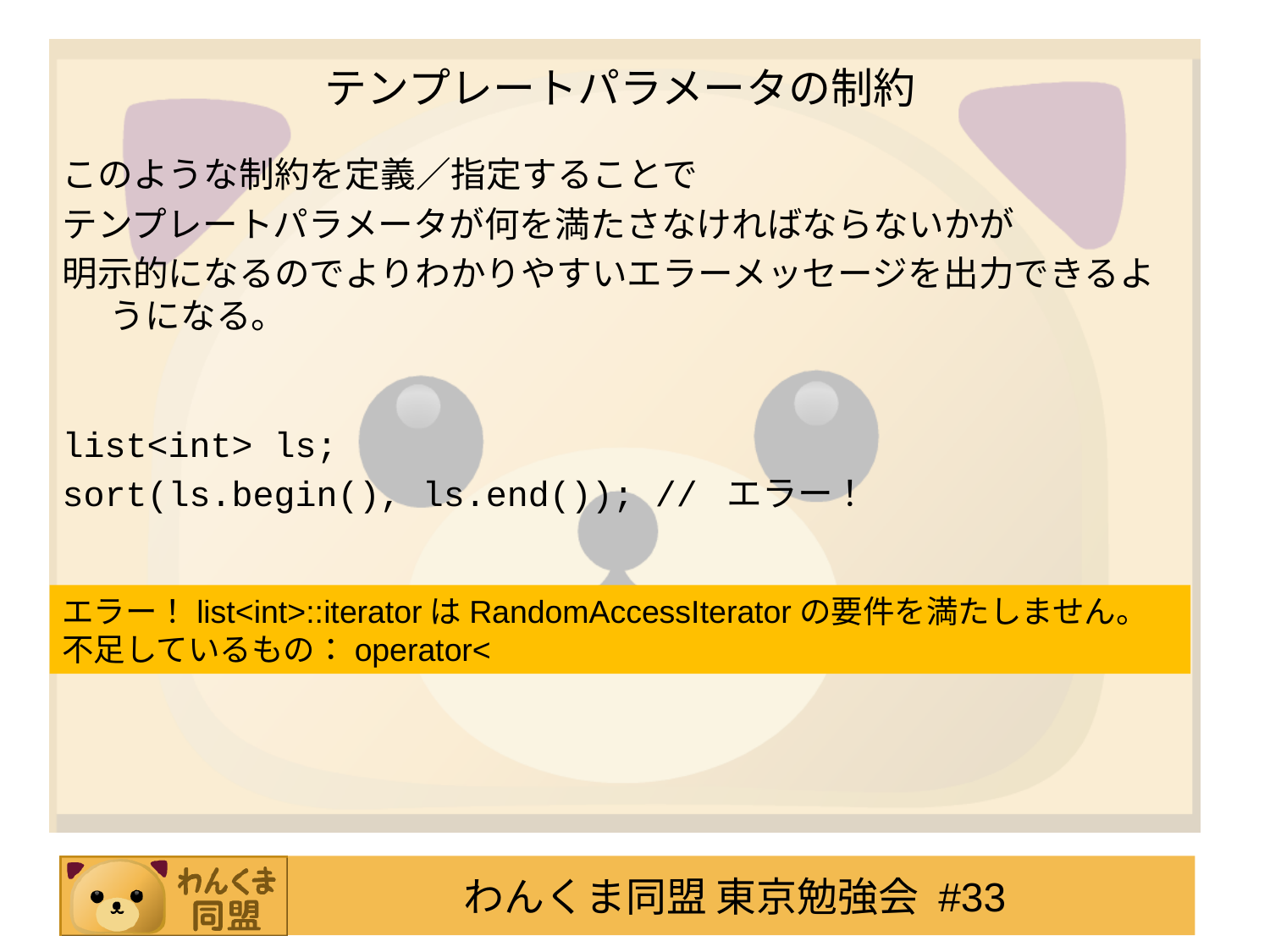

# テンプレートパラメータの制約
このような制約を定義／指定することで
テンプレートパラメータが何を満たさなければならないかが
明示的になるのでよりわかりやすいエラーメッセージを出力できるようになる。

list<int> ls;
sort(ls.begin(), ls.end()); // エラー！

エラー！list<int>::iteratorはRandomAccessIteratorの要件を満たしません。
不足しているもの：operator<